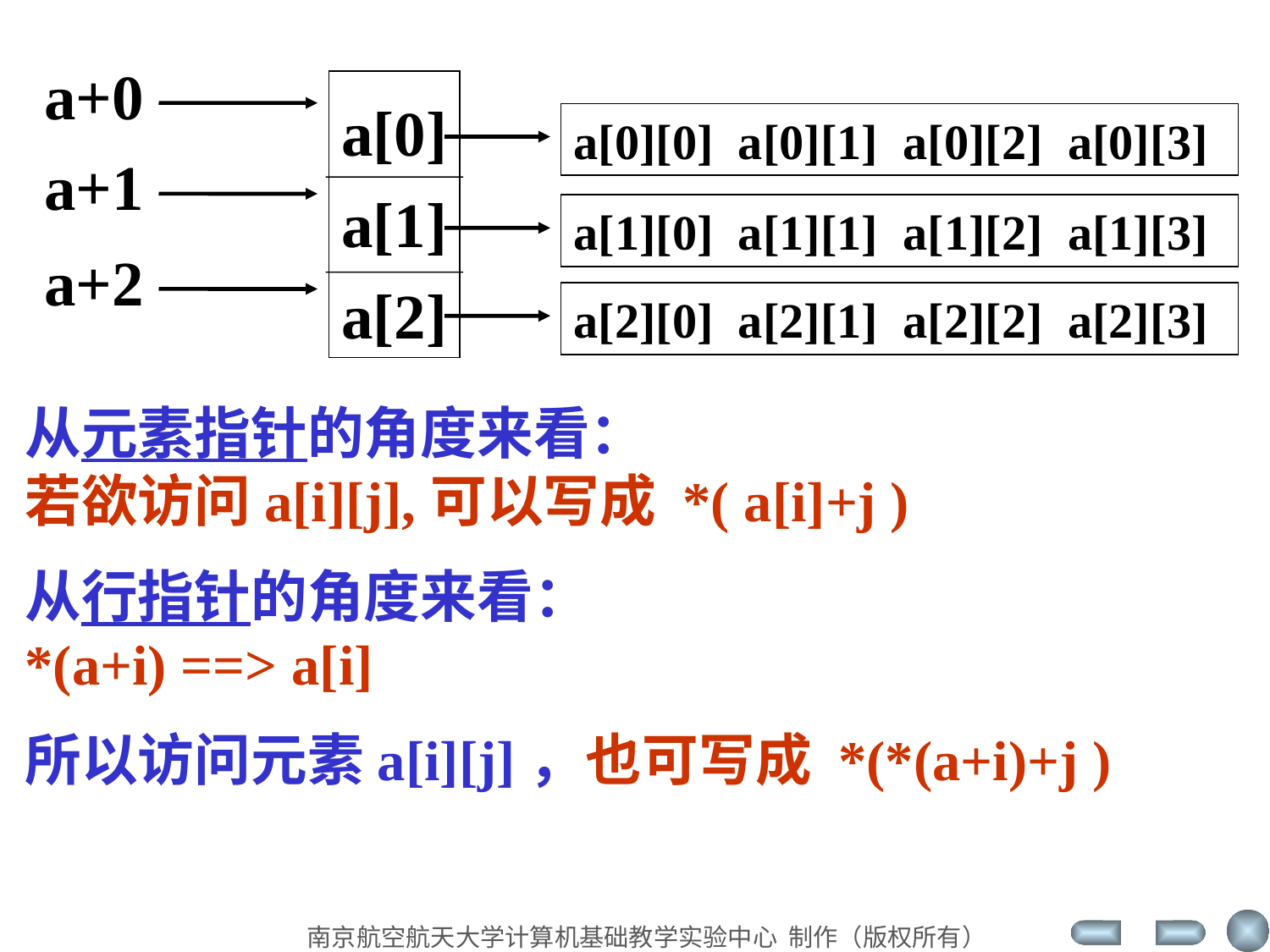

a+0
a[0]
a[1]
a[2]

a[0][0]  a[0][1]  a[0][2]  a[0][3]

a+1

a[1][0]  a[1][1]  a[1][2]  a[1][3]

a+2
a[2][0]  a[2][1]  a[2][2]  a[2][3]

从元素指针的角度来看：
若欲访问a[i][j],可以写成 *( a[i]+j )
从行指针的角度来看：
*(a+i) ==> a[i]
所以访问元素a[i][j]，也可写成 *(*(a+i)+j )